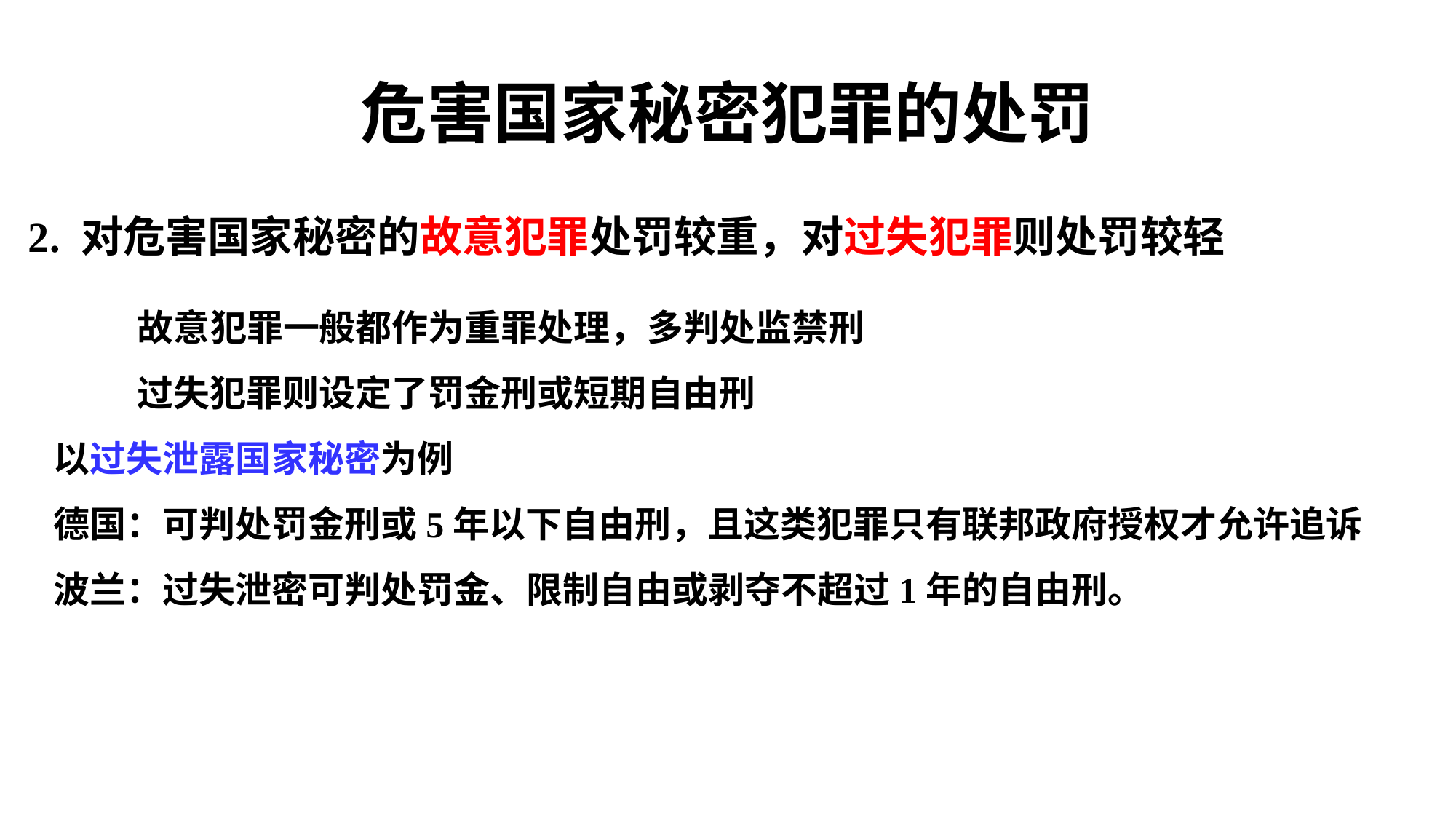

# 危害国家秘密犯罪的处罚
2. 对危害国家秘密的故意犯罪处罚较重，对过失犯罪则处罚较轻

	故意犯罪一般都作为重罪处理，多判处监禁刑
	过失犯罪则设定了罚金刑或短期自由刑
  以过失泄露国家秘密为例
  德国：可判处罚金刑或5年以下自由刑，且这类犯罪只有联邦政府授权才允许追诉
  波兰：过失泄密可判处罚金、限制自由或剥夺不超过1年的自由刑。